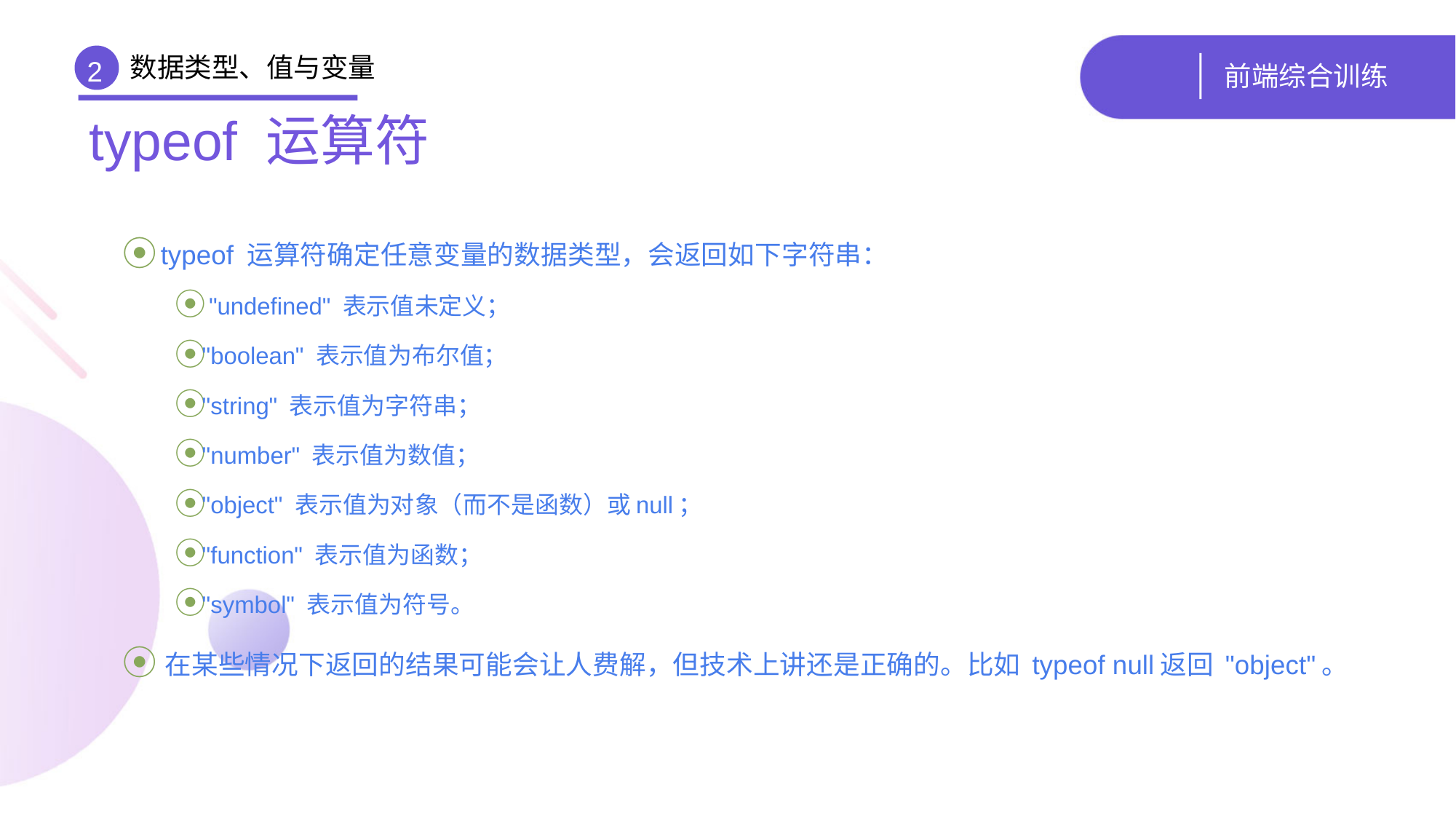

数据类型、值与变量
# 前端综合训练
2
typeof 运算符
 typeof 运算符确定任意变量的数据类型，会返回如下字符串：
 "undefined" 表示值未定义；
"boolean" 表示值为布尔值；
"string" 表示值为字符串；
"number" 表示值为数值；
"object" 表示值为对象（而不是函数）或null；
"function" 表示值为函数；
"symbol" 表示值为符号。
 在某些情况下返回的结果可能会让人费解，但技术上讲还是正确的。比如 typeof null返回 "object"。